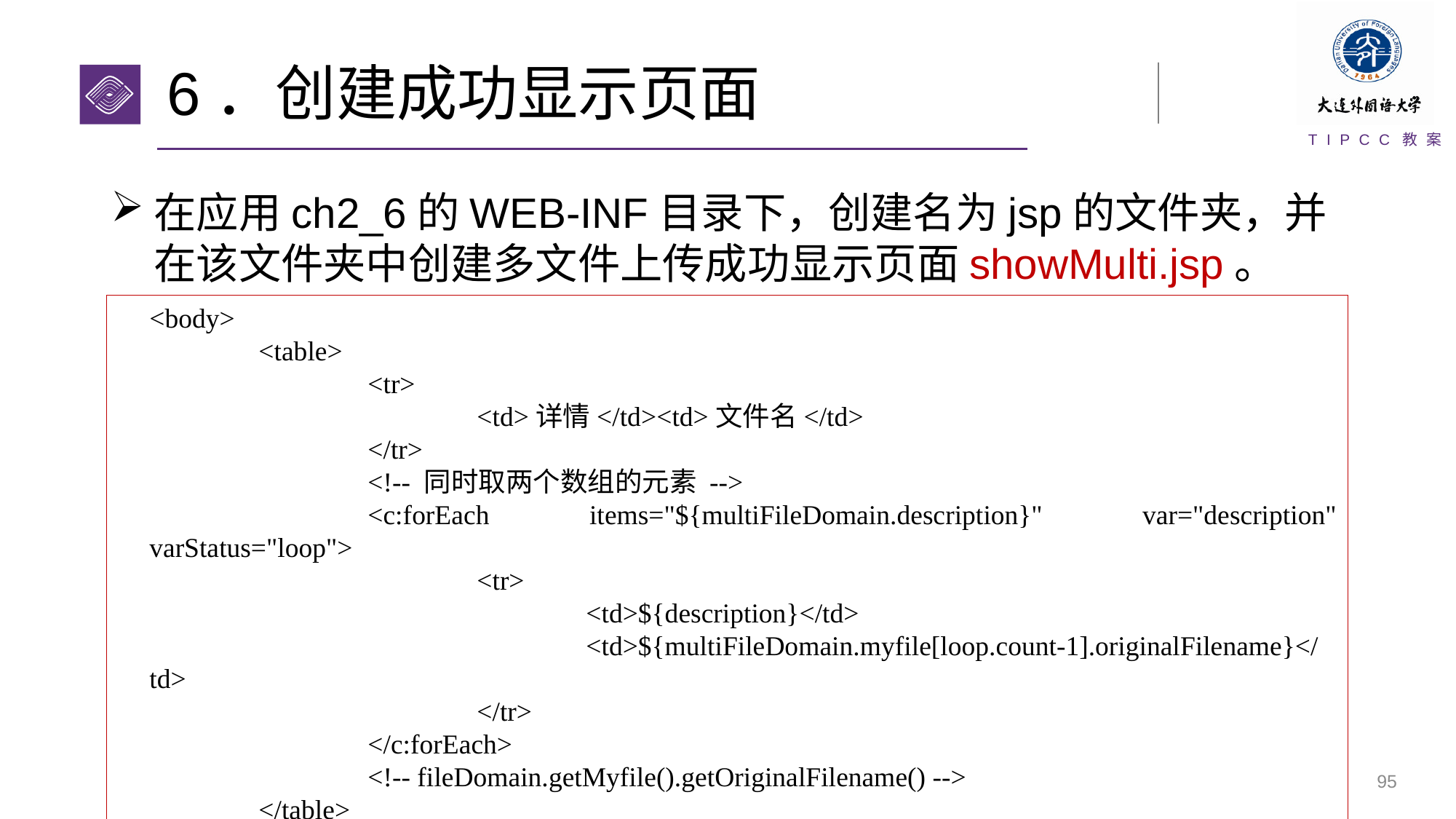

# 6．创建成功显示页面
在应用ch2_6的WEB-INF目录下，创建名为jsp的文件夹，并在该文件夹中创建多文件上传成功显示页面showMulti.jsp。
<body>
	<table>
		<tr>
			<td>详情</td><td>文件名</td>
		</tr>
		<!-- 同时取两个数组的元素 -->
		<c:forEach items="${multiFileDomain.description}" var="description" varStatus="loop">
			<tr>
				<td>${description}</td>
				<td>${multiFileDomain.myfile[loop.count-1].originalFilename}</td>
			</tr>
		</c:forEach>
		<!-- fileDomain.getMyfile().getOriginalFilename() -->
	</table>
</body>
95